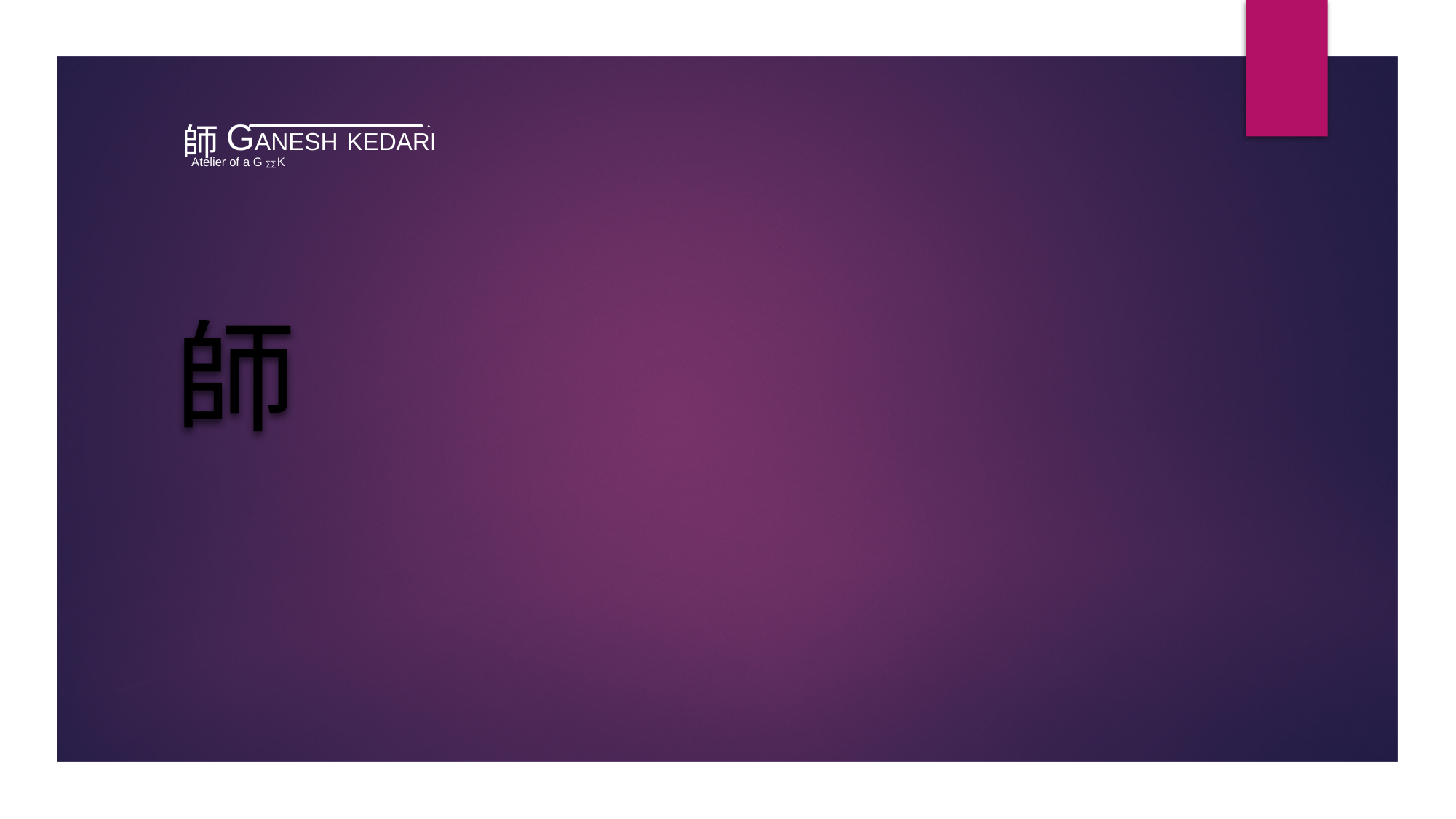

GANESH KEDARI
師
 Atelier of a G
K
∑∑
師